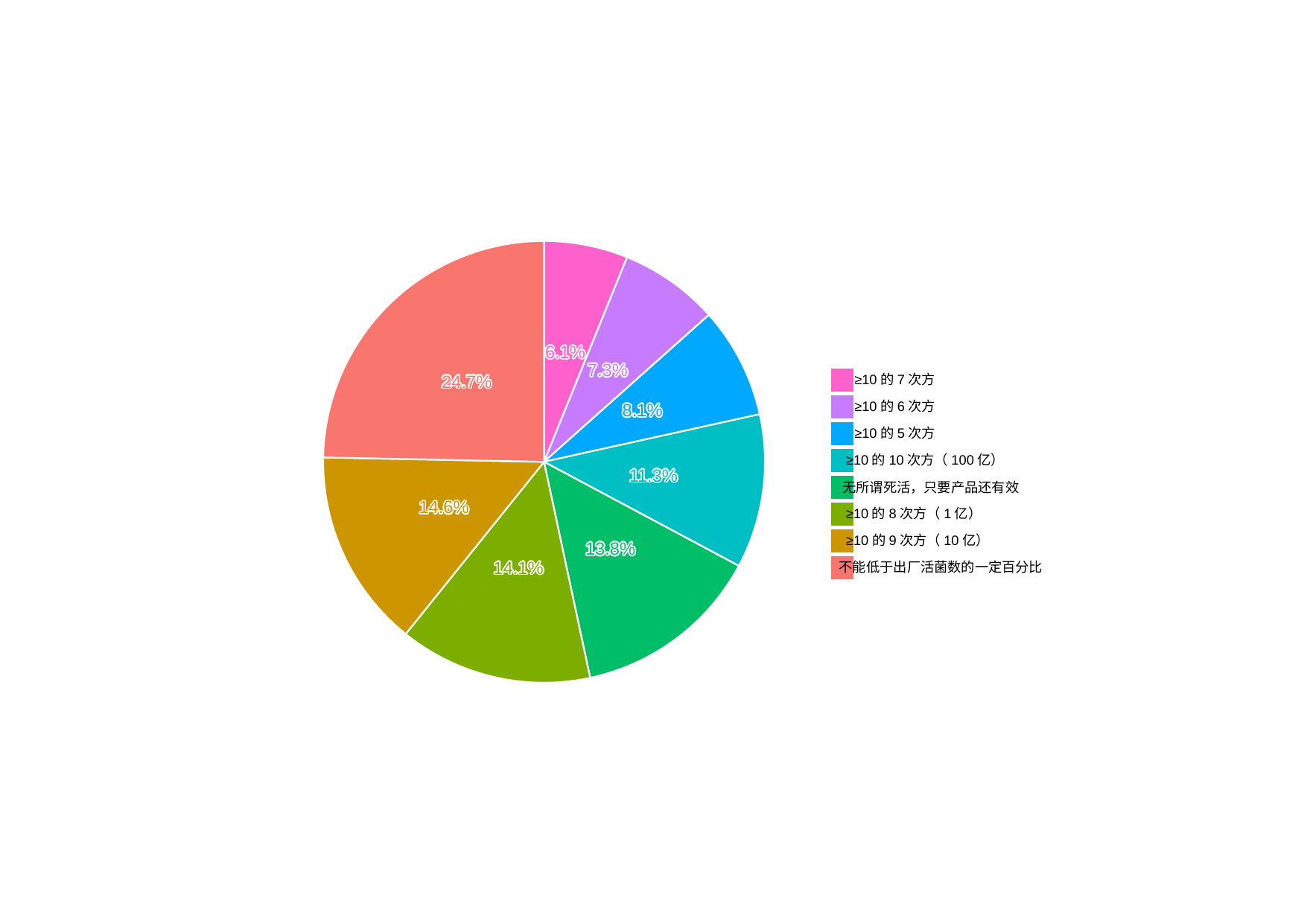

6.1%
6.1%
6.1%
6.1%
6.1%
6.1%
6.1%
6.1%
6.1%
6.1%
6.1%
6.1%
6.1%
6.1%
6.1%
6.1%
6.1%
7.3%
7.3%
7.3%
7.3%
7.3%
7.3%
7.3%
7.3%
7.3%
7.3%
7.3%
7.3%
7.3%
7.3%
7.3%
7.3%
7.3%

24.7%
24.7%
24.7%
24.7%
24.7%
≥10的7次方
24.7%
24.7%
24.7%
24.7%
24.7%
24.7%
24.7%
24.7%
24.7%
24.7%
24.7%
24.7%

≥10的6次方
8.1%
8.1%
8.1%
8.1%
8.1%
8.1%
8.1%
8.1%
8.1%
8.1%
8.1%
8.1%
8.1%
8.1%
8.1%
8.1%
8.1%

≥10的5次方

≥10的10次方（100亿）

11.3%
11.3%
11.3%
11.3%
11.3%
11.3%
11.3%
11.3%
11.3%
11.3%
11.3%
11.3%
11.3%
11.3%
11.3%
11.3%
11.3%

无所谓死活，只要产品还有效
14.6%
14.6%
14.6%
14.6%
14.6%
14.6%
14.6%
14.6%
14.6%
14.6%

14.6%
14.6%
14.6%
14.6%
14.6%
14.6%
14.6%
≥10的8次方（1亿）

≥10的9次方（10亿）
13.8%
13.8%
13.8%
13.8%
13.8%
13.8%
13.8%
13.8%
13.8%
13.8%
13.8%
13.8%
13.8%
13.8%
13.8%
13.8%
13.8%

14.1%
14.1%
14.1%
14.1%
14.1%
14.1%
14.1%
14.1%
14.1%
14.1%
14.1%
14.1%
14.1%
14.1%
14.1%
14.1%
14.1%
不能低于出厂活菌数的一定百分比